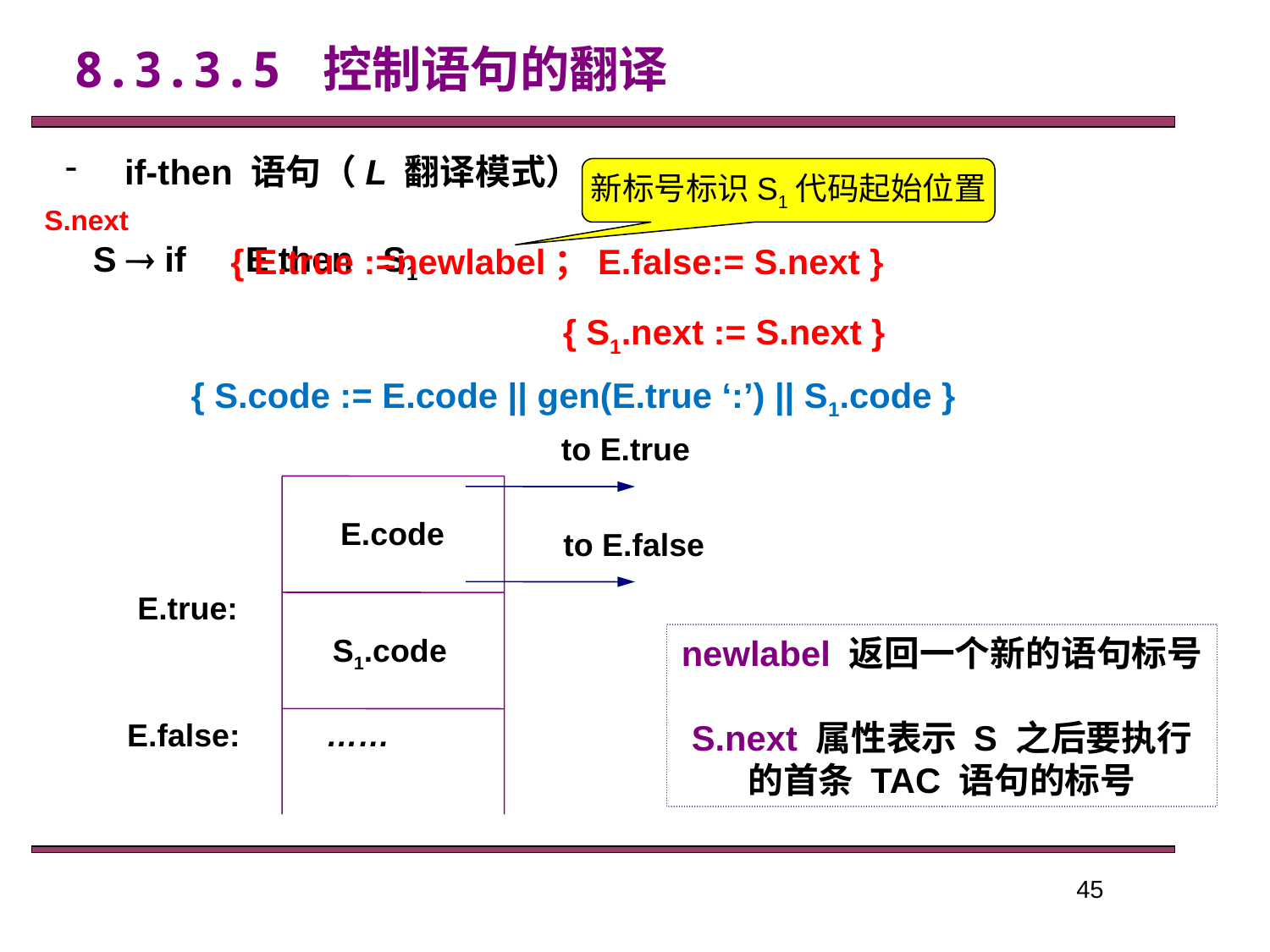

8.3.3.5 控制语句的翻译
   if-then 语句（L 翻译模式）
新标号标识S1代码起始位置
S.next
S → if
E then
S1
 { E.true :=newlabel；E.false:= S.next }
{ S1.next := S.next }
　　　{ S.code := E.code || gen(E.true ‘:’) || S1.code }
to E.true

E.code
to E.false
E.true:

S1.code
newlabel 返回一个新的语句标号

S.next 属性表示 S 之后要执行的首条 TAC 语句的标号
S.next:
E.false:

……
45